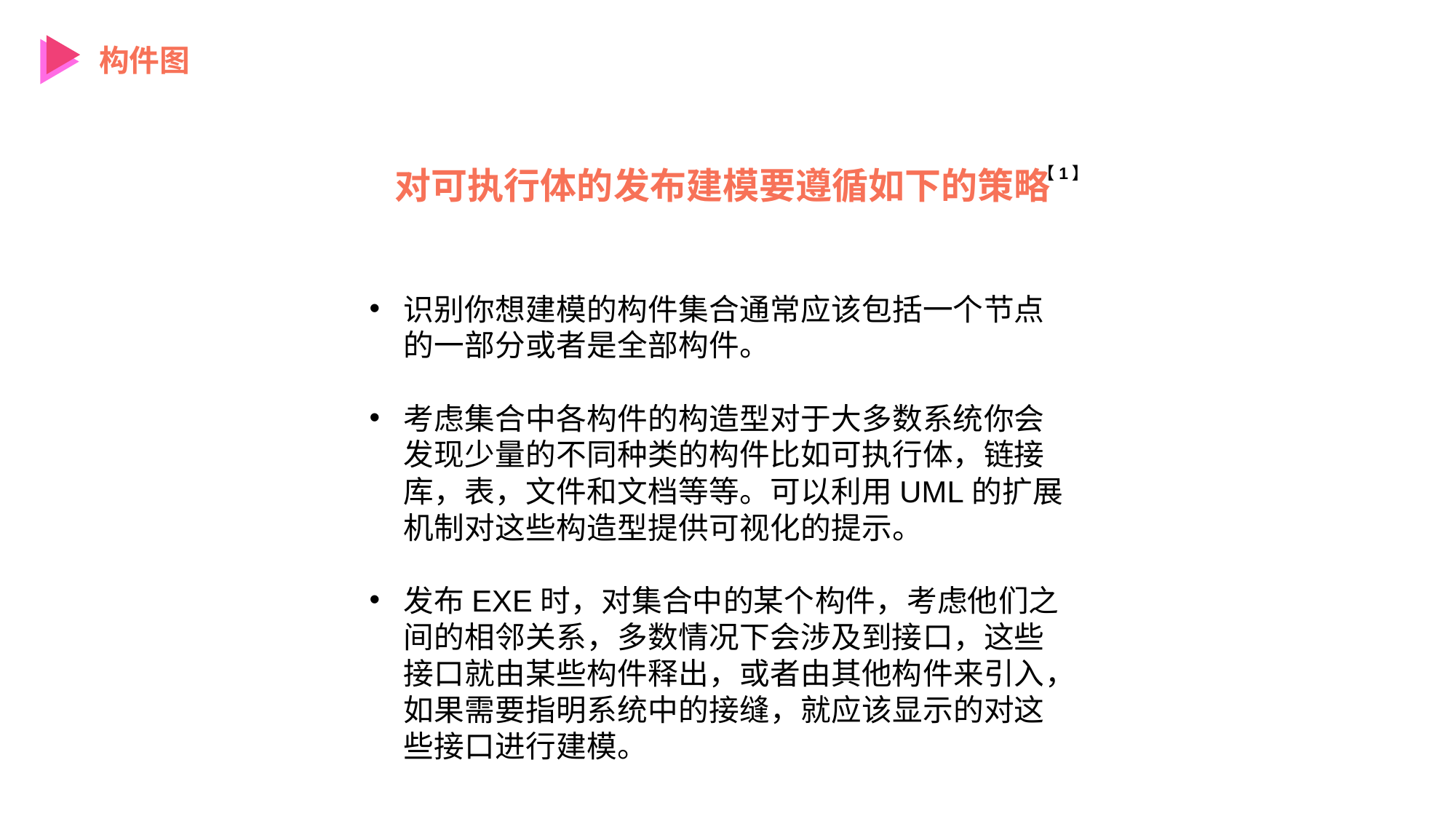

构件图
对可执行体的发布建模要遵循如下的策略
【1】
识别你想建模的构件集合通常应该包括一个节点的一部分或者是全部构件。

考虑集合中各构件的构造型对于大多数系统你会发现少量的不同种类的构件比如可执行体，链接库，表，文件和文档等等。可以利用UML的扩展机制对这些构造型提供可视化的提示。

发布EXE时，对集合中的某个构件，考虑他们之间的相邻关系，多数情况下会涉及到接口，这些接口就由某些构件释出，或者由其他构件来引入，如果需要指明系统中的接缝，就应该显示的对这些接口进行建模。